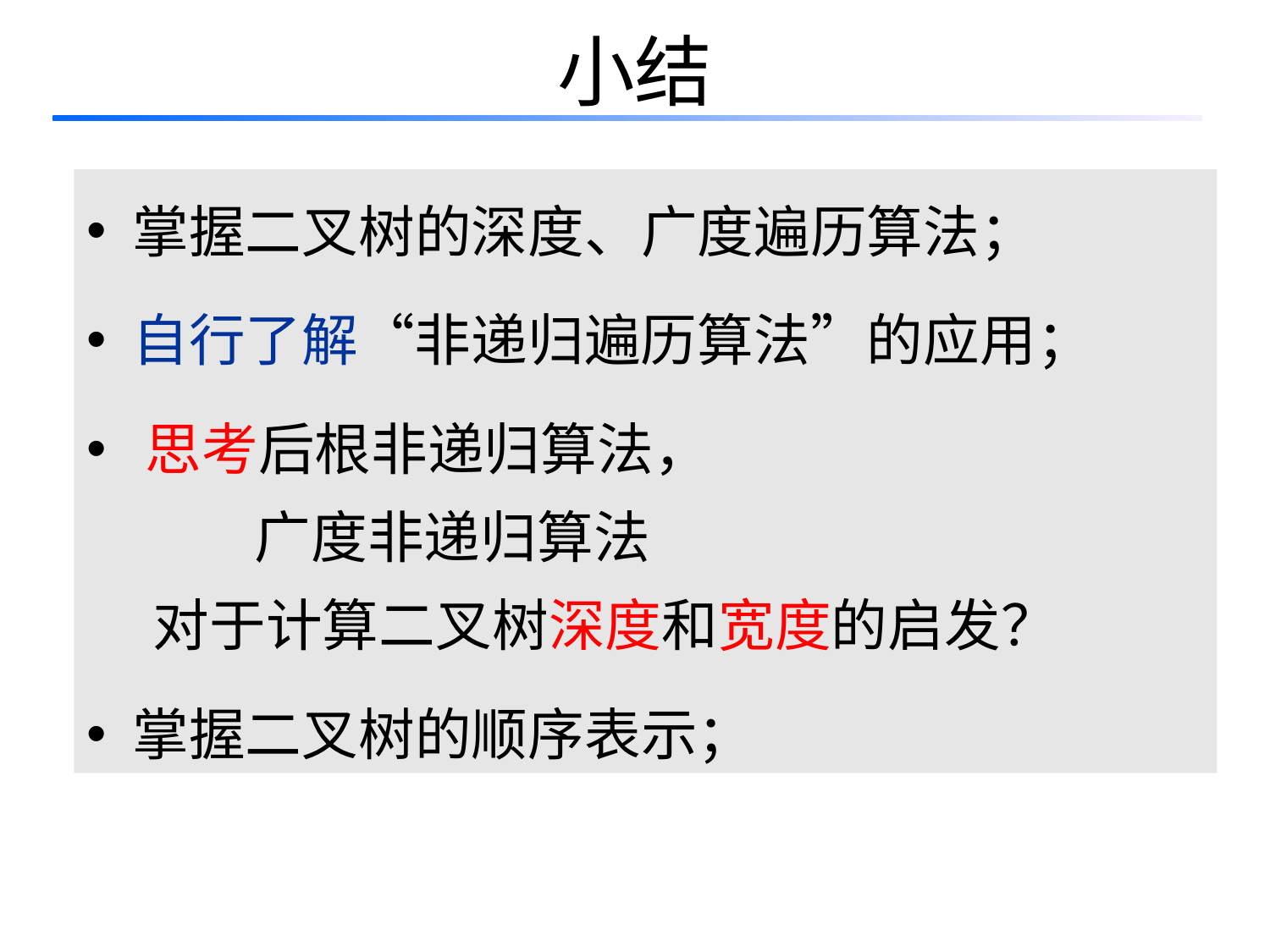

小结

 掌握二叉树的深度、广度遍历算法；
 自行了解“非递归遍历算法”的应用；
  思考后根非递归算法，
           广度非递归算法
   对于计算二叉树深度和宽度的启发？
 掌握二叉树的顺序表示；